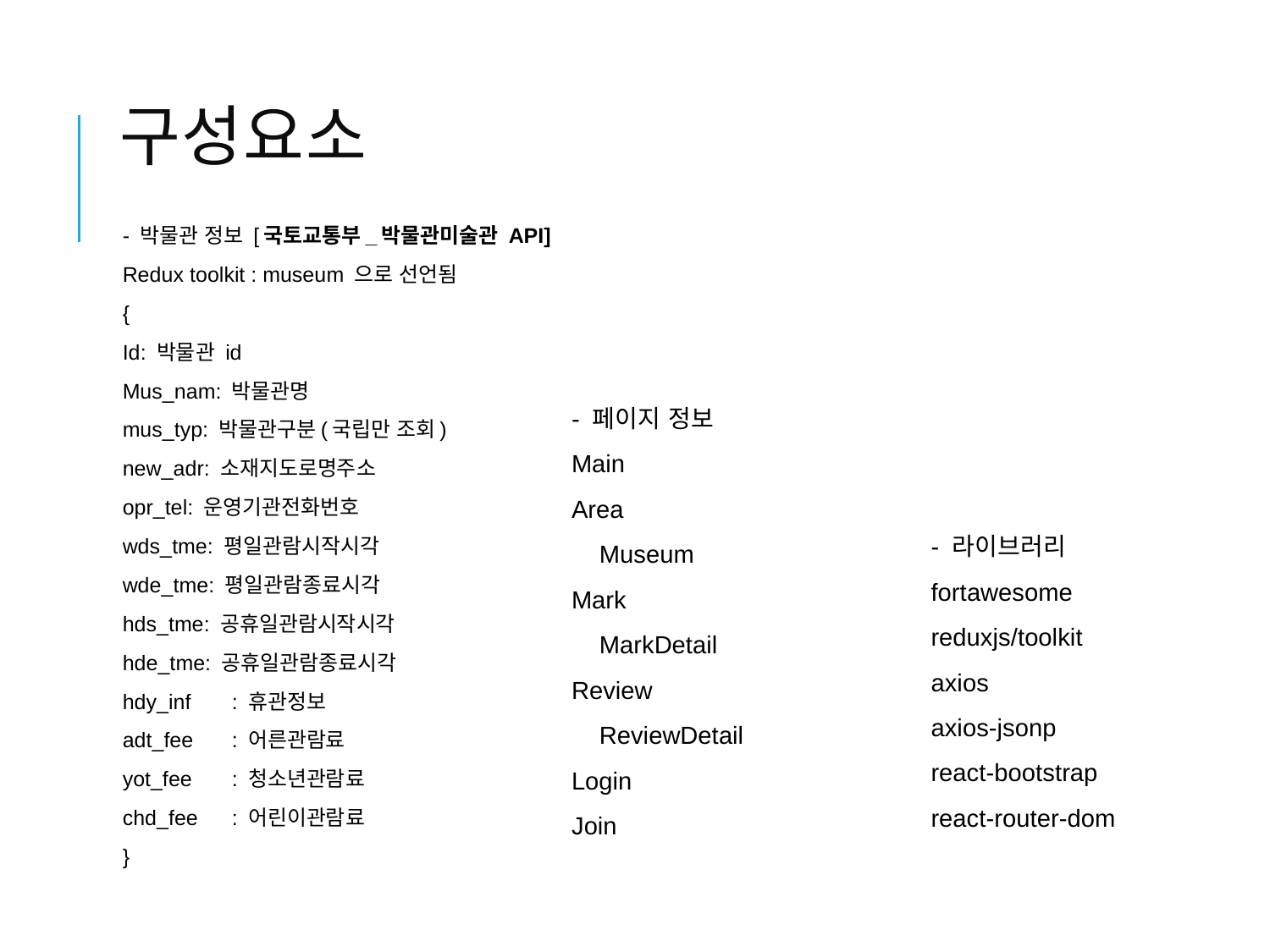

# 구성요소
- 박물관 정보 [국토교통부_박물관미술관 API]
Redux toolkit : museum 으로 선언됨
{
Id: 박물관 id
Mus_nam: 박물관명
mus_typ: 박물관구분(국립만 조회)
new_adr: 소재지도로명주소
opr_tel: 운영기관전화번호
wds_tme: 평일관람시작시각
wde_tme: 평일관람종료시각
hds_tme: 공휴일관람시작시각
hde_tme: 공휴일관람종료시각
hdy_inf	: 휴관정보
adt_fee	: 어른관람료
yot_fee	: 청소년관람료
chd_fee	: 어린이관람료
}
- 페이지 정보
Main
Area
    Museum
Mark
    MarkDetail
Review
    ReviewDetail
Login
Join

- 라이브러리
fortawesome
reduxjs/toolkit
axios
axios-jsonp
react-bootstrap
react-router-dom